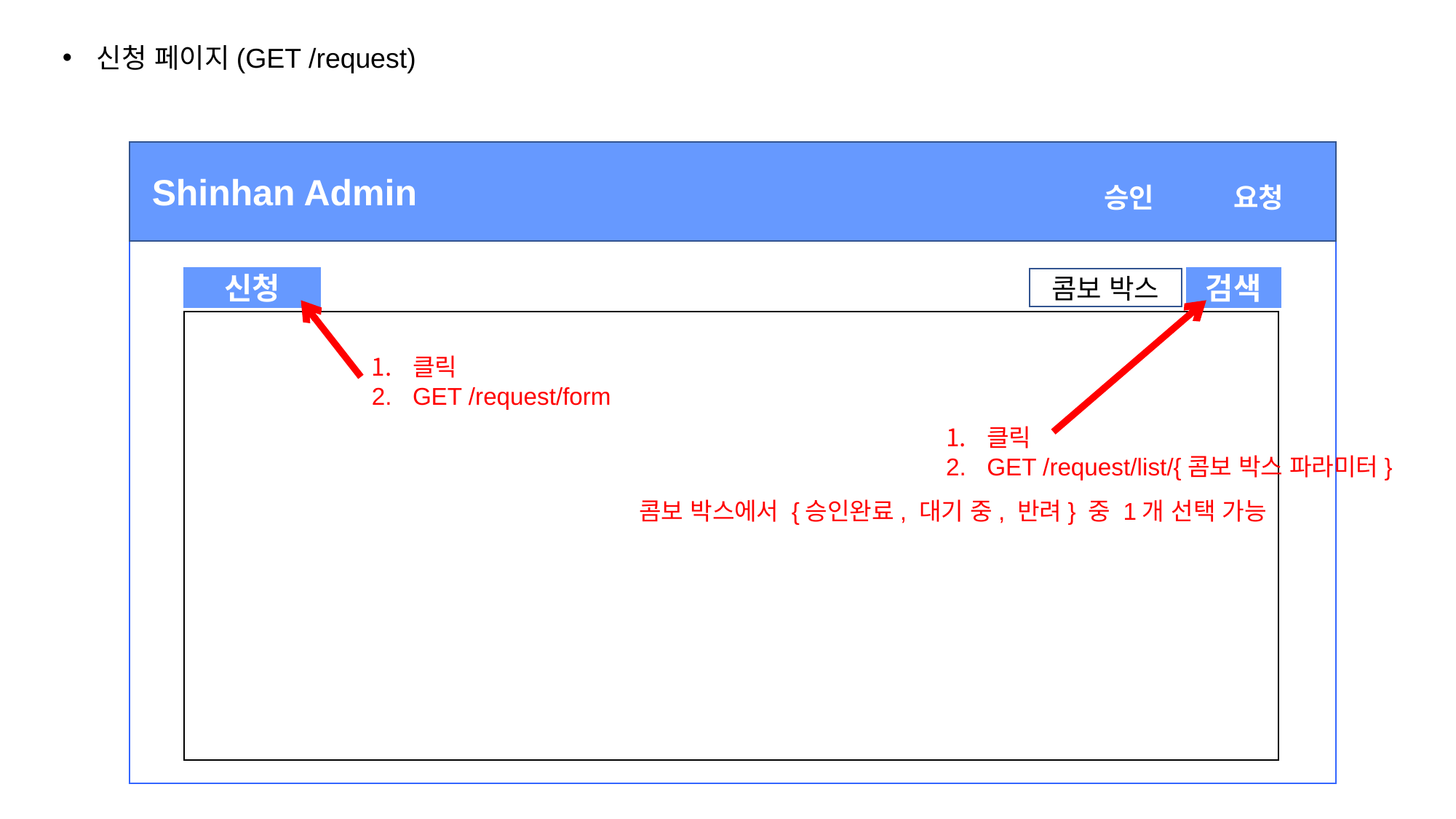

신청 페이지(GET /request)

Shinhan Admin
승인
요청
콤보 박스
검색
신청

클릭
GET /request/form
클릭
GET /request/list/{콤보 박스 파라미터}
콤보 박스에서 {승인완료, 대기 중, 반려} 중 1개 선택 가능